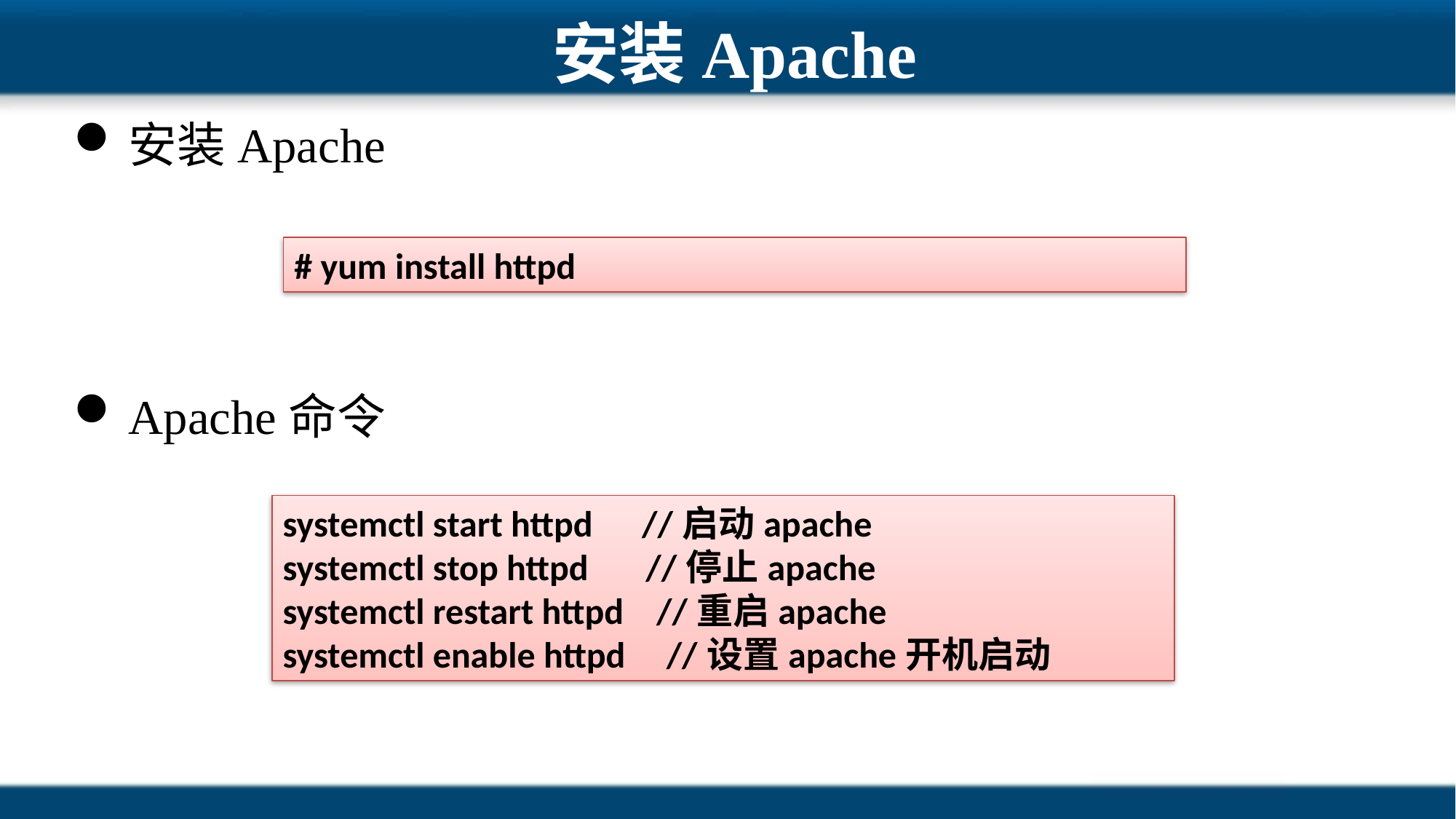

# 安装Apache
安装Apache

Apache命令

# yum install httpd
systemctl start httpd      //启动apache
systemctl stop httpd       //停止apache
systemctl restart httpd    //重启apache
systemctl enable httpd     //设置apache开机启动